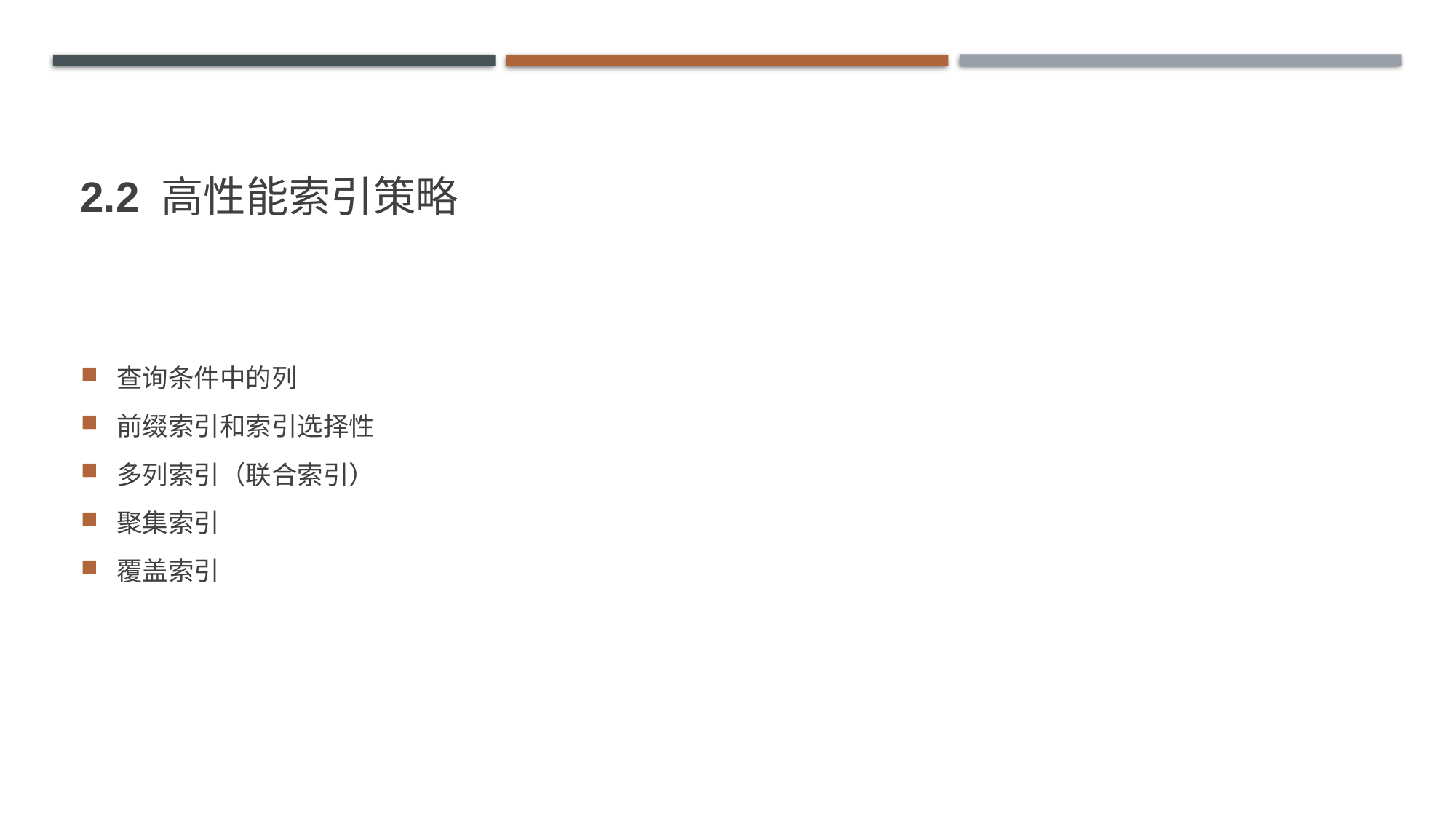

# 2.2 高性能索引策略
查询条件中的列
前缀索引和索引选择性
多列索引（联合索引）
聚集索引
覆盖索引